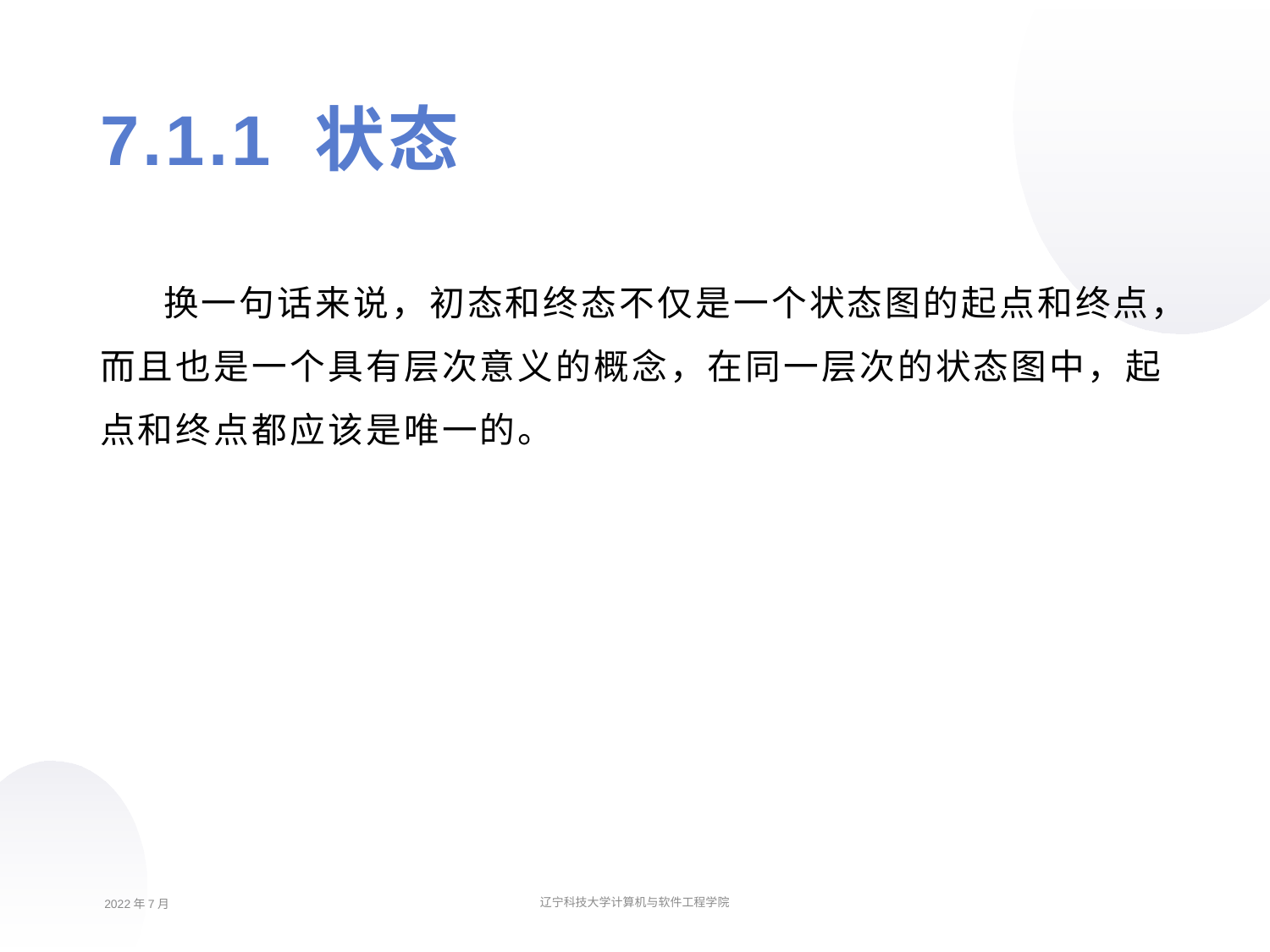

7.1.1 状态
换一句话来说，初态和终态不仅是一个状态图的起点和终点，而且也是一个具有层次意义的概念，在同一层次的状态图中，起点和终点都应该是唯一的。

2022年7月
辽宁科技大学计算机与软件工程学院
18